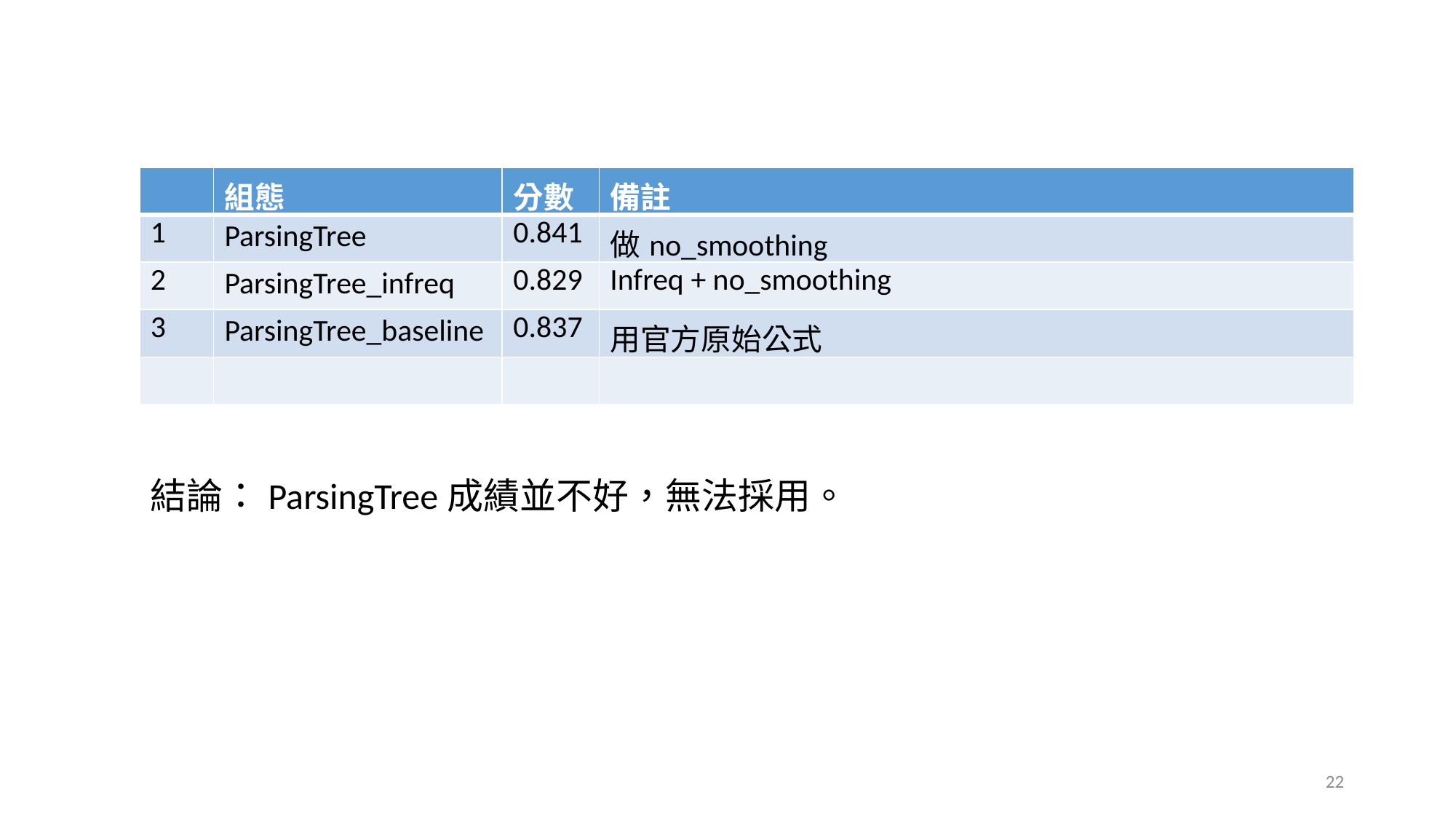

|  | 組態 | 分數 | 備註 |
| --- | --- | --- | --- |
| 1 | ParsingTree | 0.841 | 做no\_smoothing |
| 2 | ParsingTree\_infreq | 0.829 | Infreq + no\_smoothing |
| 3 | ParsingTree\_baseline | 0.837 | 用官方原始公式 |
|  |  |  |  |
結論：ParsingTree成績並不好，無法採用。
22